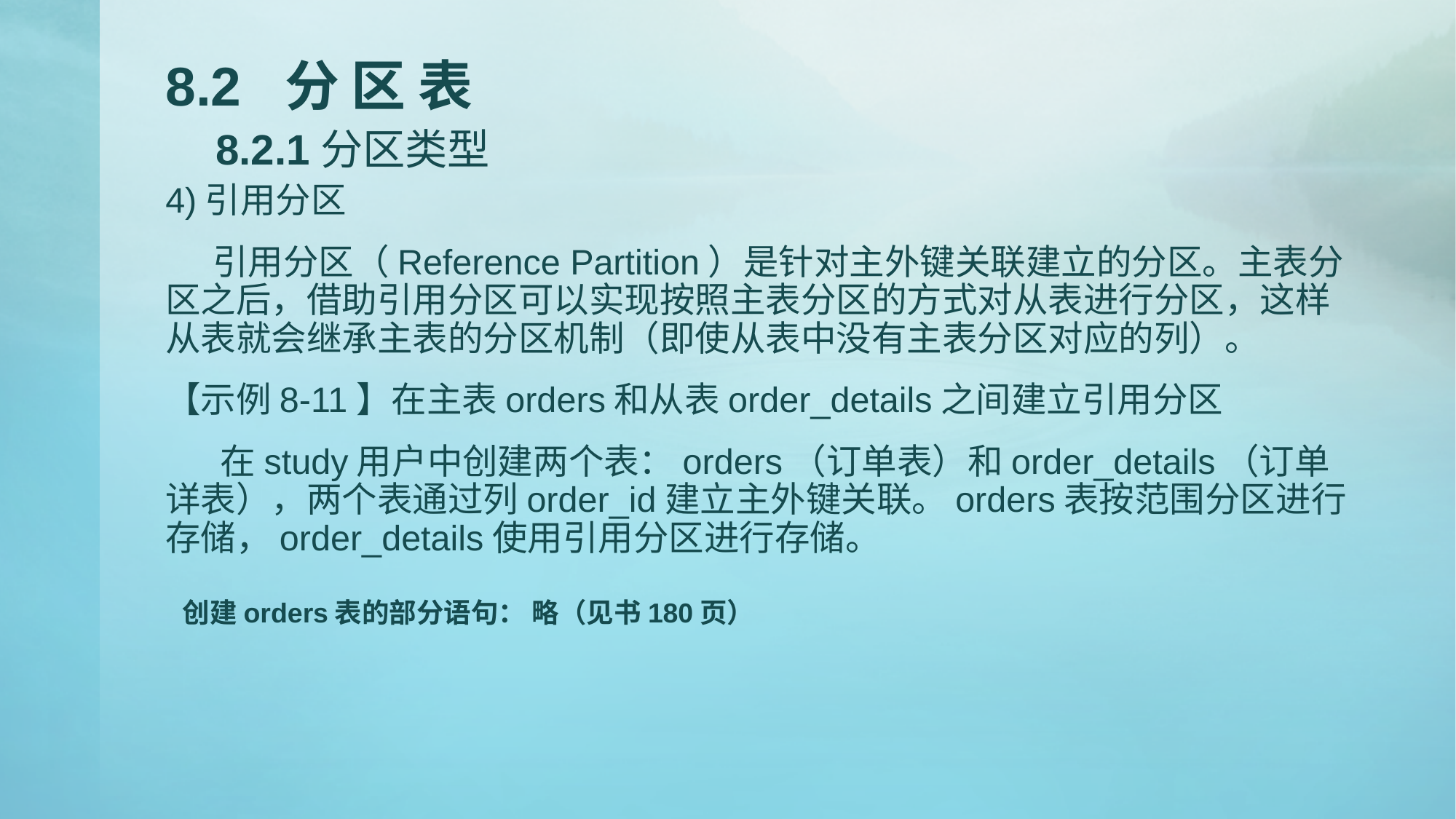

# 8.2  分 区 表 8.2.1分区类型
4)引用分区
     引用分区（Reference Partition）是针对主外键关联建立的分区。主表分区之后，借助引用分区可以实现按照主表分区的方式对从表进行分区，这样从表就会继承主表的分区机制（即使从表中没有主表分区对应的列）。
【示例8-11】在主表orders和从表order_details之间建立引用分区
      在study用户中创建两个表：orders（订单表）和order_details（订单详表），两个表通过列order_id建立主外键关联。orders表按范围分区进行存储，order_details使用引用分区进行存储。

创建orders表的部分语句： 略（见书180页）